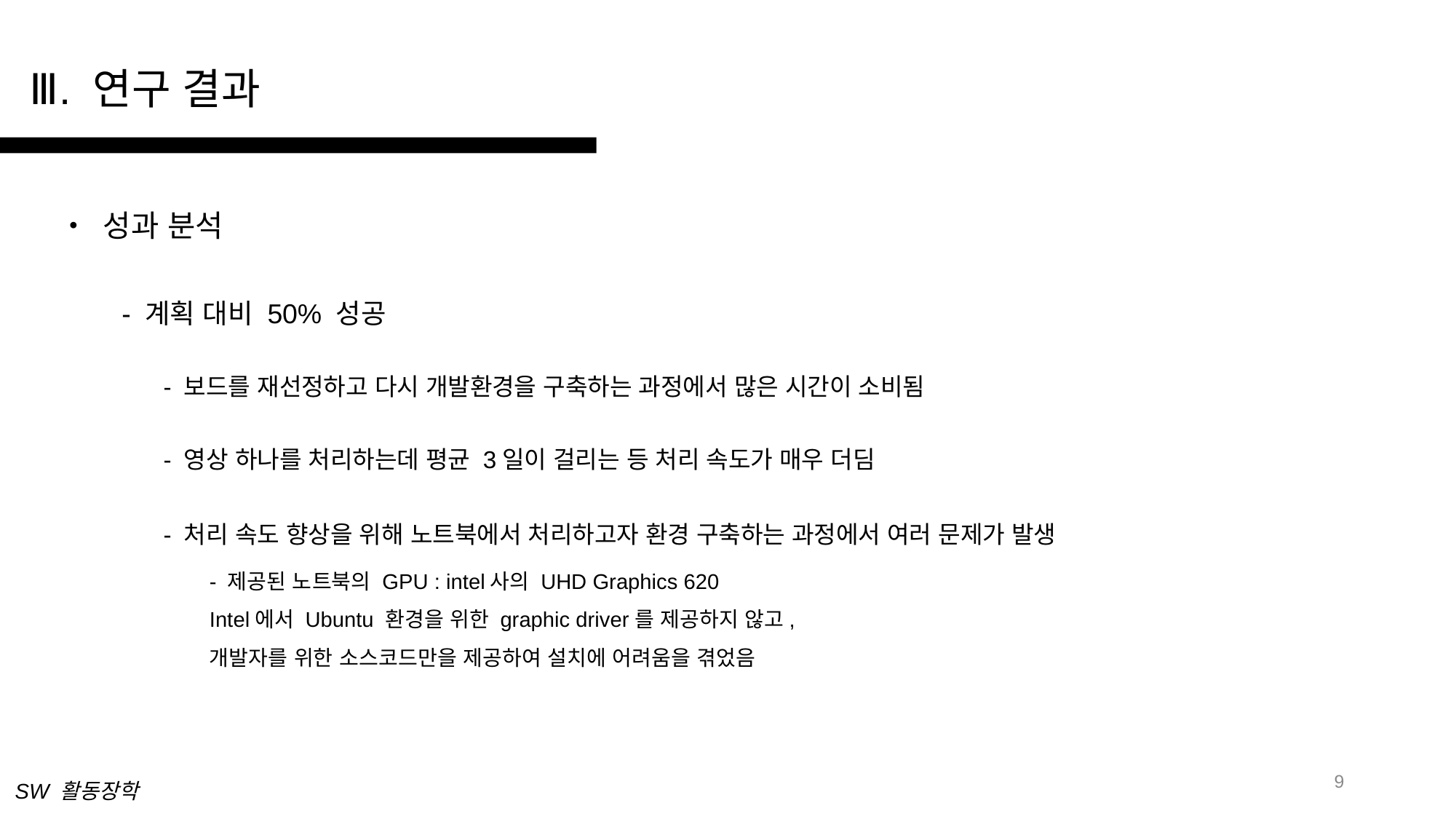

Ⅲ. 연구 결과

• 성과 분석
- 계획 대비 50% 성공
- 보드를 재선정하고 다시 개발환경을 구축하는 과정에서 많은 시간이 소비됨
- 영상 하나를 처리하는데 평균 3일이 걸리는 등 처리 속도가 매우 더딤
- 처리 속도 향상을 위해 노트북에서 처리하고자 환경 구축하는 과정에서 여러 문제가 발생
- 제공된 노트북의 GPU : intel사의 UHD Graphics 620
Intel에서 Ubuntu 환경을 위한 graphic driver를 제공하지 않고,
개발자를 위한 소스코드만을 제공하여 설치에 어려움을 겪었음
9
SW 활동장학